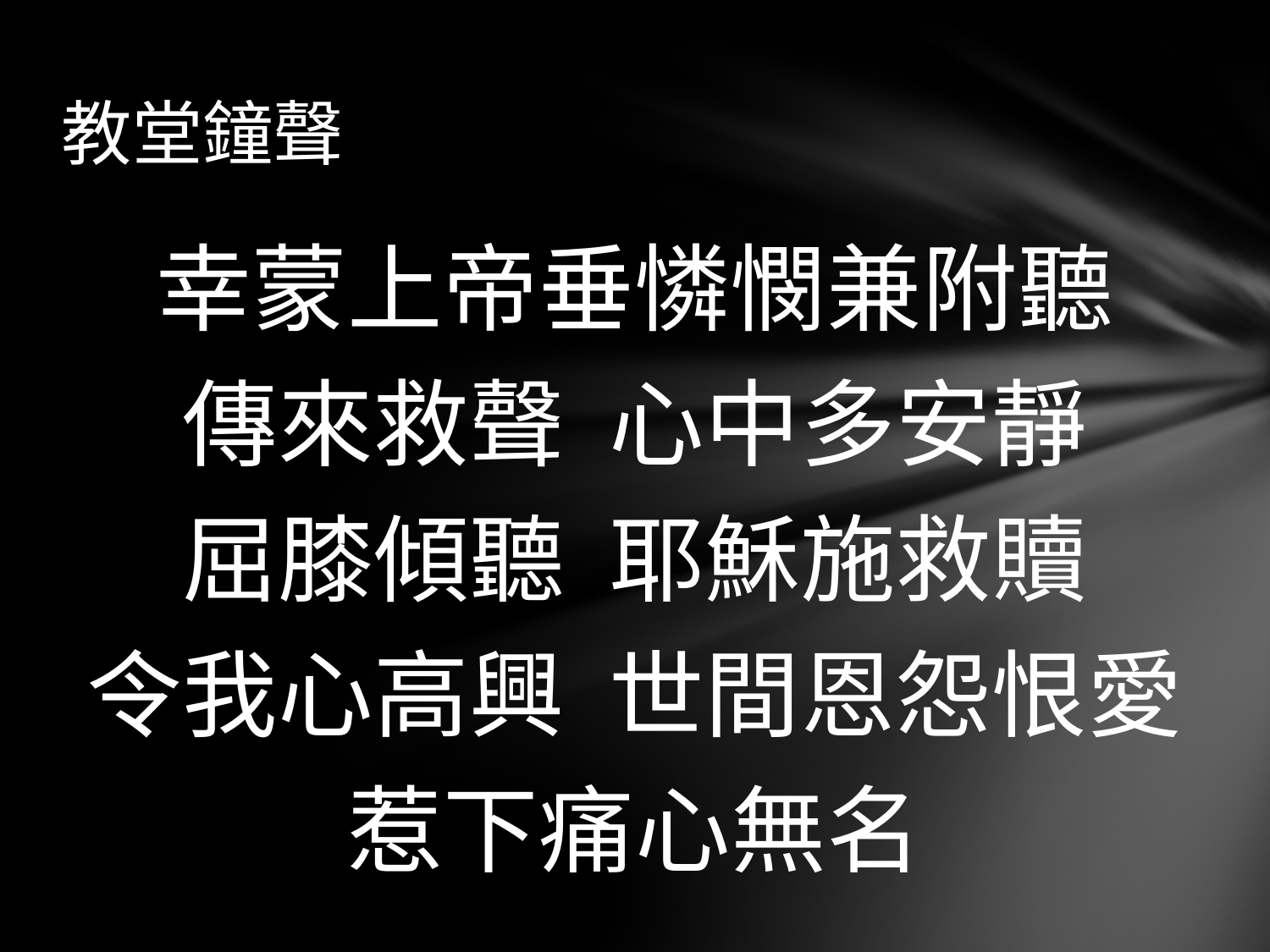

# 教堂鐘聲
幸蒙上帝垂憐憫兼附聽
傳來救聲  心中多安靜
屈膝傾聽  耶穌施救贖
令我心高興  世間恩怨恨愛
惹下痛心無名